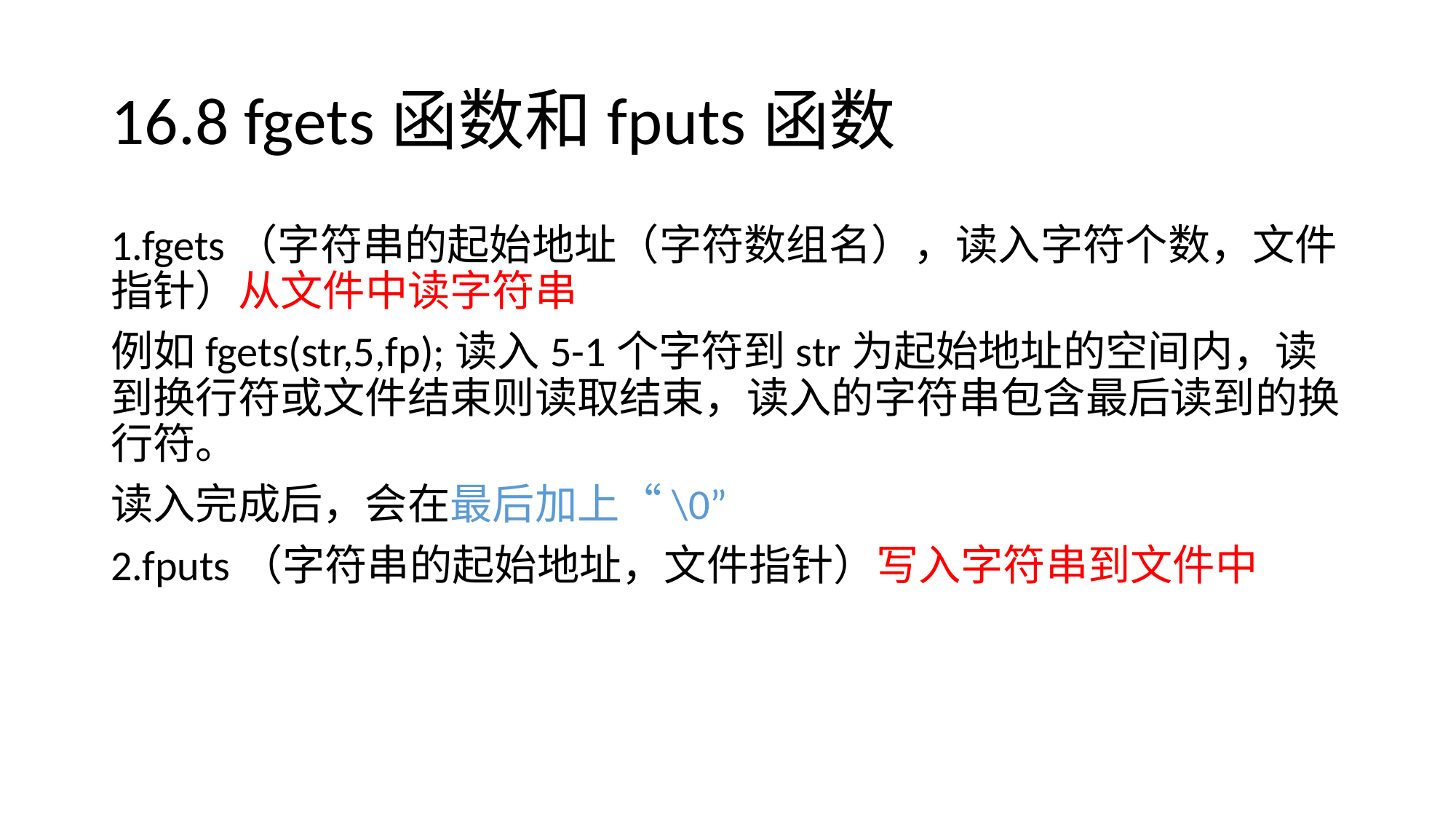

# 16.8 fgets函数和fputs函数
1.fgets（字符串的起始地址（字符数组名），读入字符个数，文件指针）从文件中读字符串
例如fgets(str,5,fp);读入5-1个字符到str为起始地址的空间内，读到换行符或文件结束则读取结束，读入的字符串包含最后读到的换行符。
读入完成后，会在最后加上“\0”
2.fputs（字符串的起始地址，文件指针）写入字符串到文件中